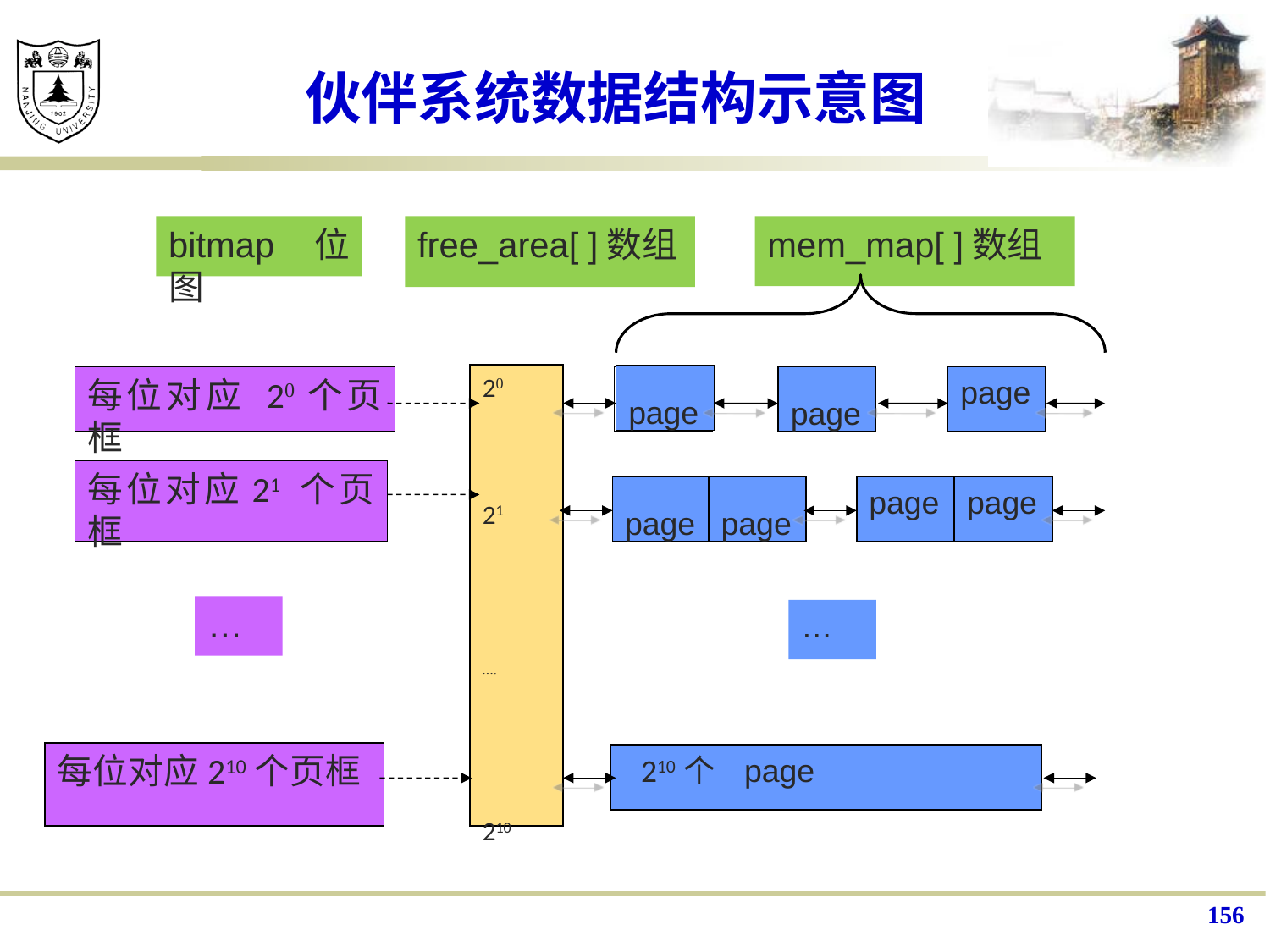

# 伙伴系统数据结构示意图

bitmap位图

free_area[ ]数组
mem_map[ ]数组
20

21

….

210
  page

每位对应 20个页框

  page

  page

page

每位对应21 个页框

  page

  page

page

page

…
…
每位对应210个页框

  210个   page

156